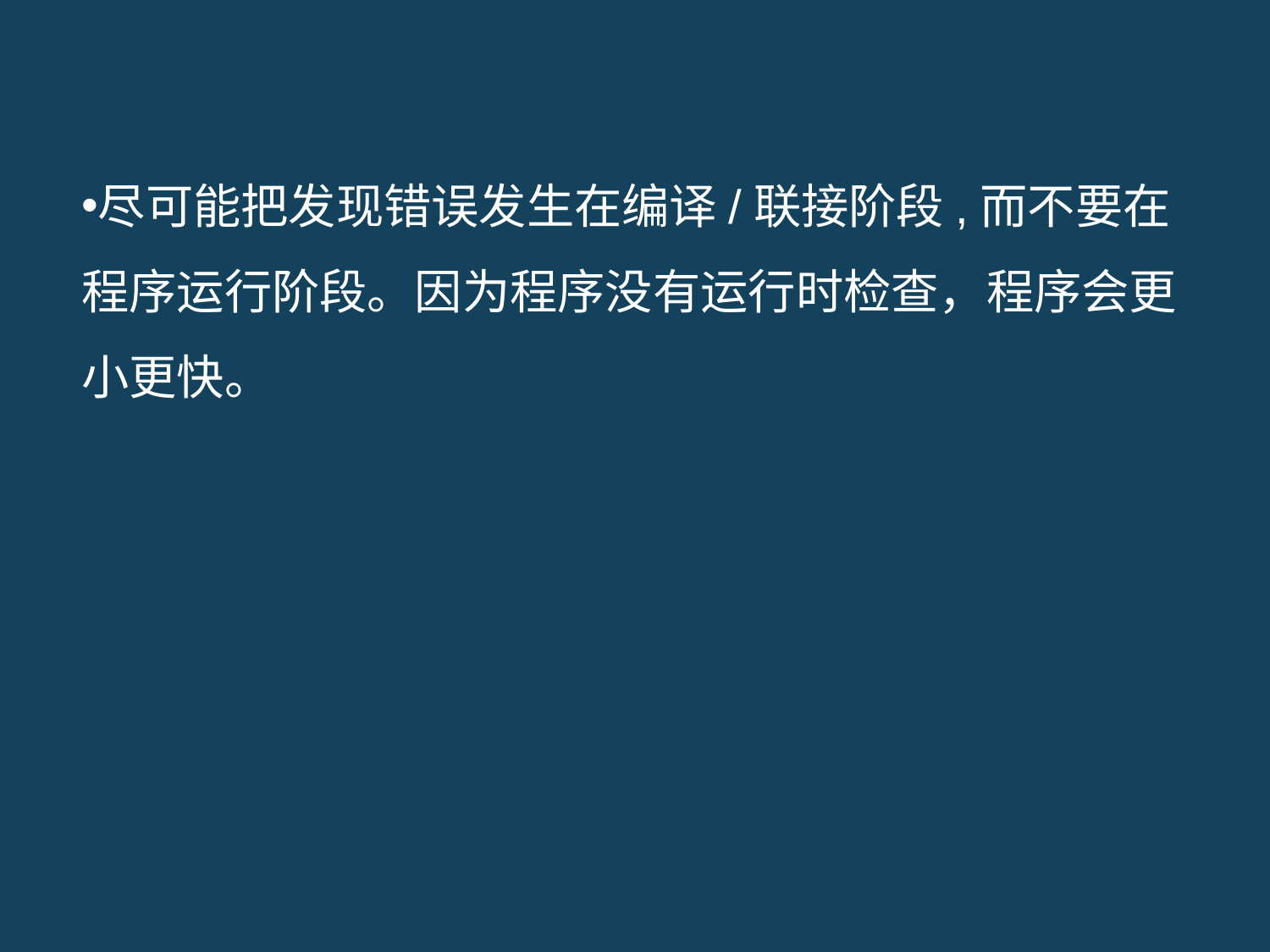

尽可能把发现错误发生在编译/联接阶段,而不要在程序运行阶段。因为程序没有运行时检查，程序会更小更快。